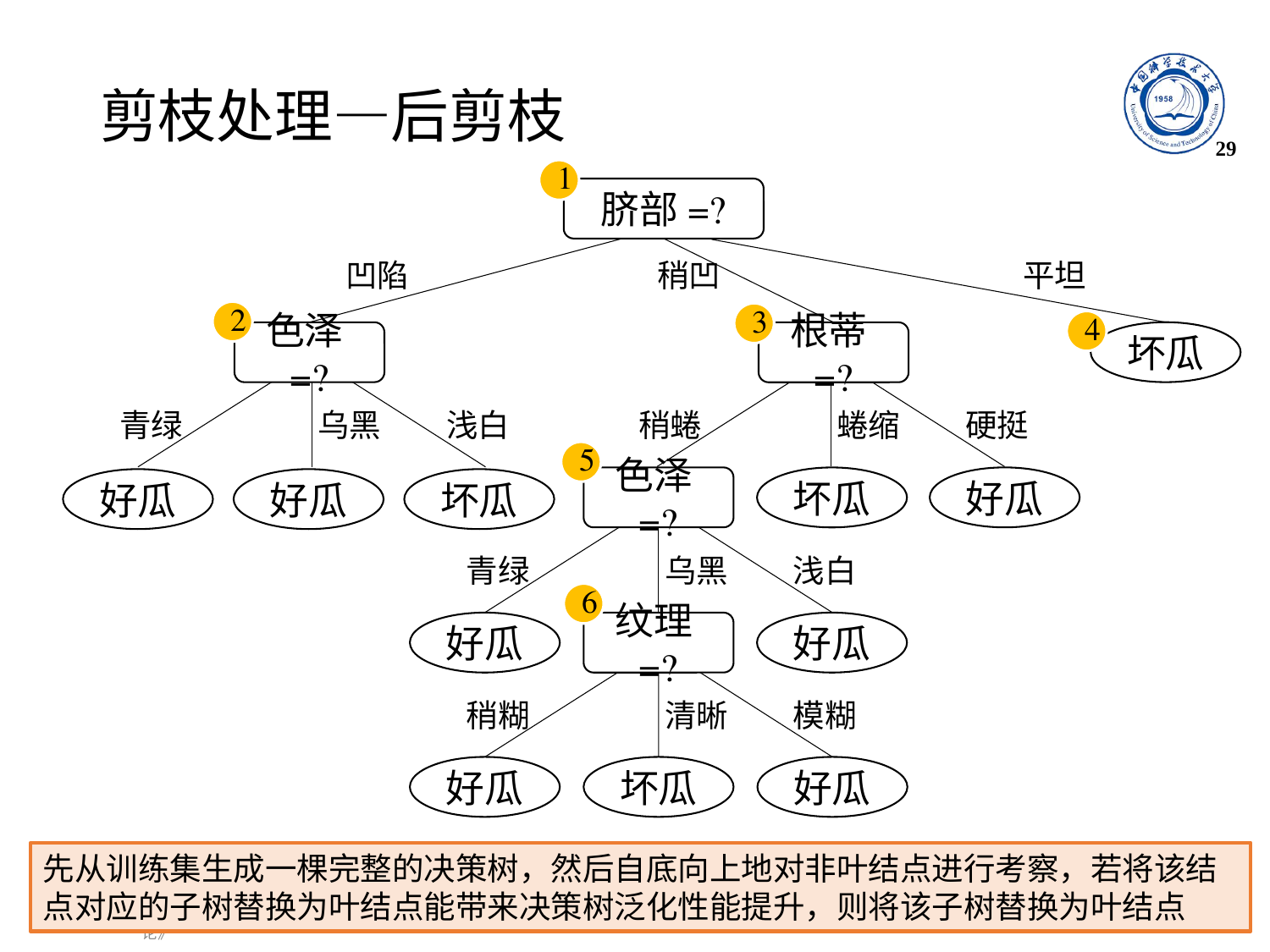

# 剪枝处理—后剪枝
29
1
脐部=?
凹陷
稍凹
平坦
2
3
4
坏瓜
色泽=?
根蒂=?
稍蜷
蜷缩
硬挺
青绿
乌黑
浅白
5
色泽=?
好瓜
坏瓜
好瓜
好瓜
坏瓜
青绿
乌黑
浅白
6
好瓜
纹理=?
好瓜
稍糊
清晰
模糊
好瓜
坏瓜
好瓜
先从训练集生成一棵完整的决策树，然后自底向上地对非叶结点进行考察，若将该结点对应的子树替换为叶结点能带来决策树泛化性能提升，则将该子树替换为叶结点
《机器学习概论》
2022/9/26